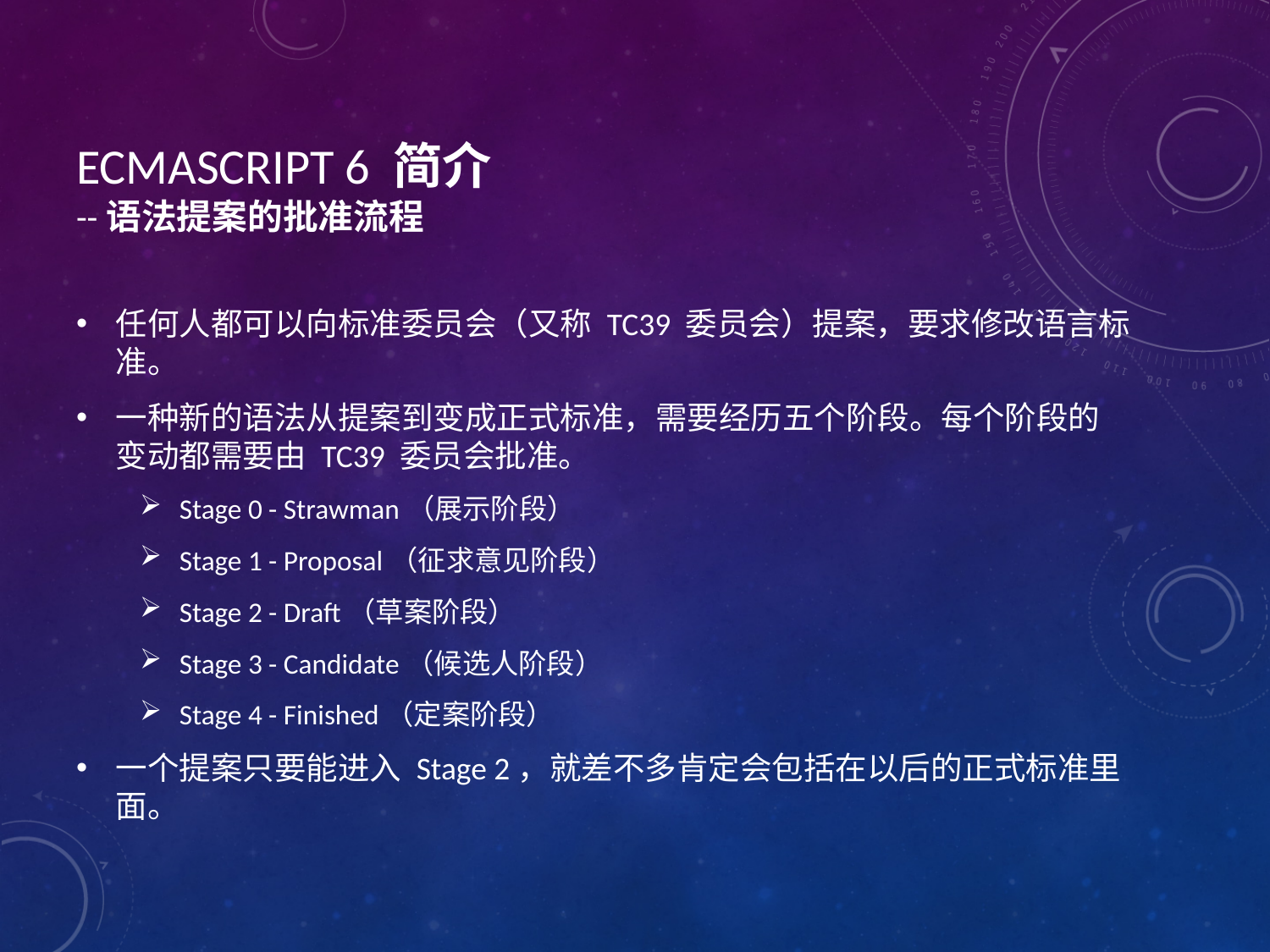

# ECMAScript 6 简介 --语法提案的批准流程
任何人都可以向标准委员会（又称 TC39 委员会）提案，要求修改语言标准。
一种新的语法从提案到变成正式标准，需要经历五个阶段。每个阶段的变动都需要由 TC39 委员会批准。
Stage 0 - Strawman（展示阶段）
Stage 1 - Proposal（征求意见阶段）
Stage 2 - Draft（草案阶段）
Stage 3 - Candidate（候选人阶段）
Stage 4 - Finished（定案阶段）
一个提案只要能进入 Stage 2，就差不多肯定会包括在以后的正式标准里面。